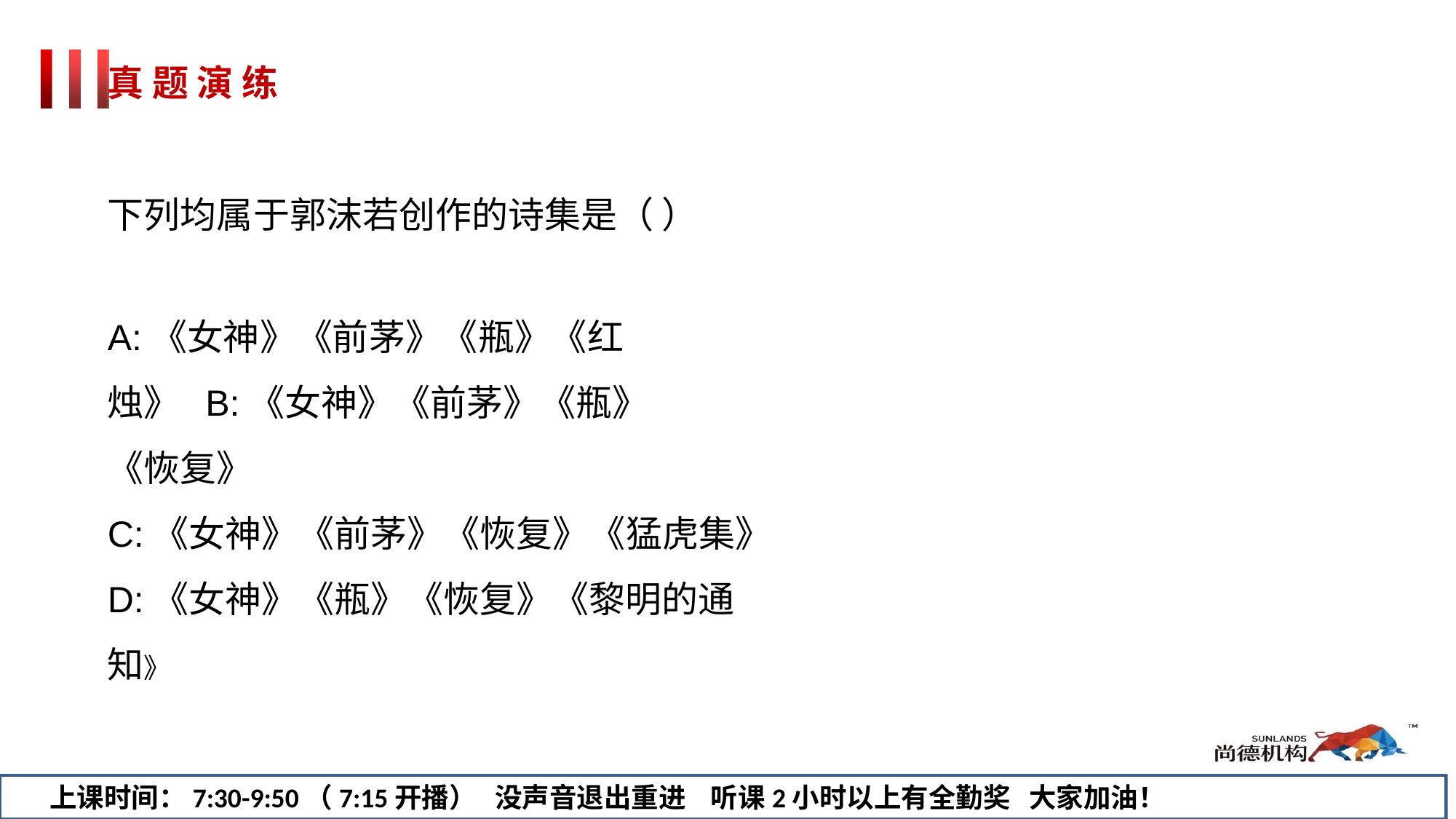

真 题 演 练

下列均属于郭沫若创作的诗集是（ ）

A:《女神》《前茅》《瓶》《红烛》  B:《女神》《前茅》《瓶》《恢复》
C:《女神》《前茅》《恢复》《猛虎集》 D:《女神》《瓶》《恢复》《黎明的通知》